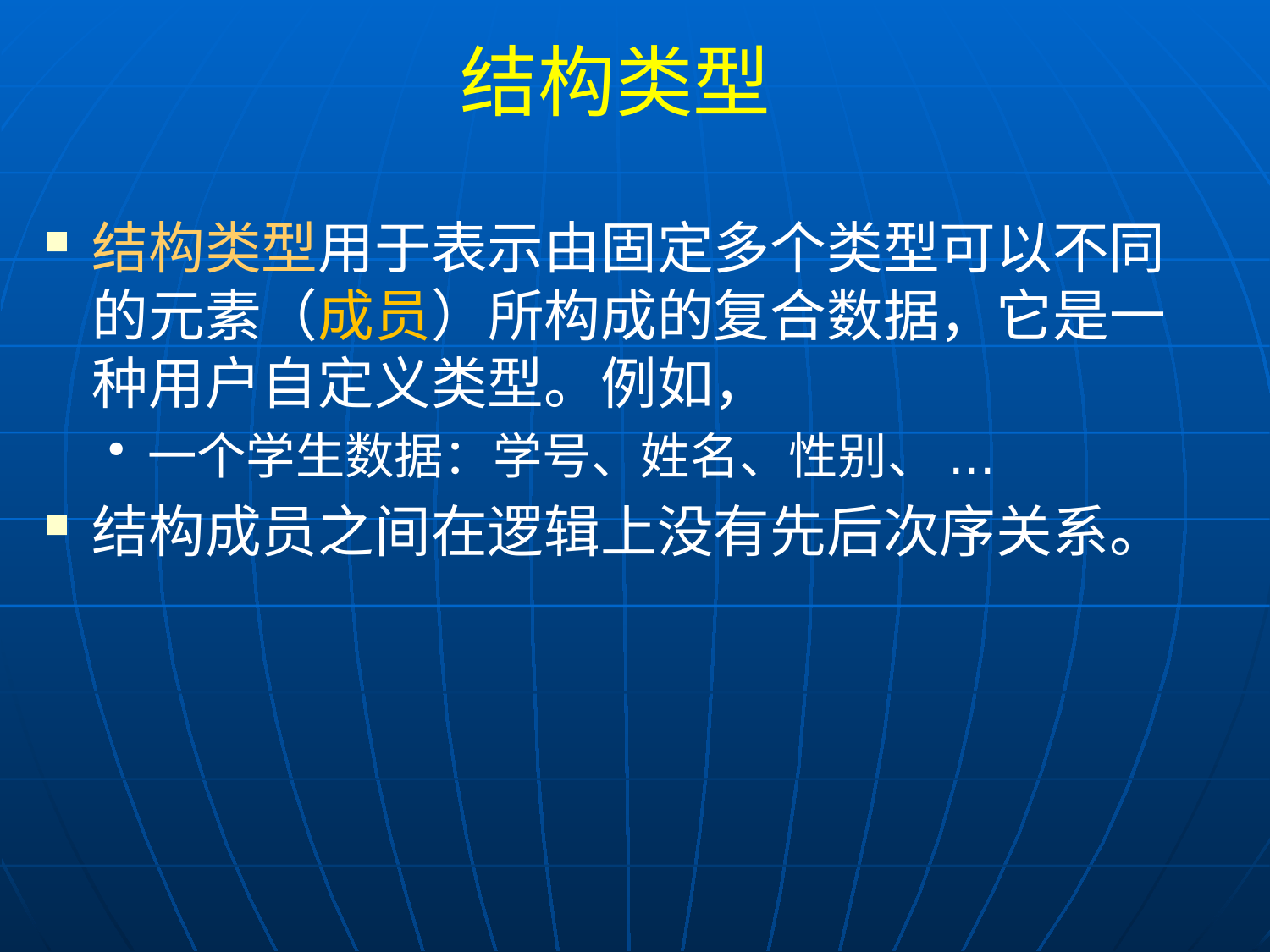

# 结构类型
结构类型用于表示由固定多个类型可以不同的元素（成员）所构成的复合数据，它是一种用户自定义类型。例如，
一个学生数据：学号、姓名、性别、...
结构成员之间在逻辑上没有先后次序关系。